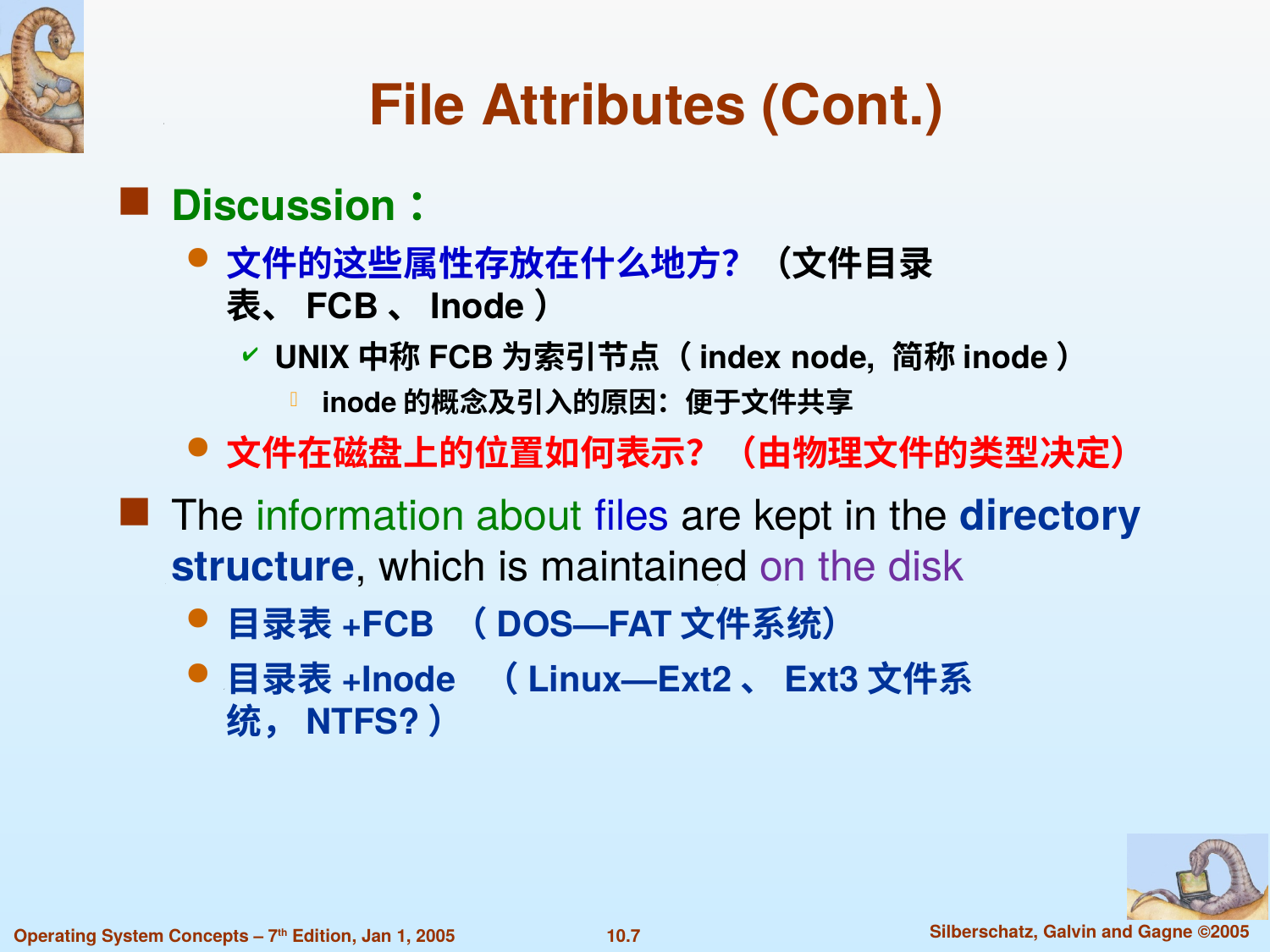

File Attributes (Cont.)
Discussion：
文件的这些属性存放在什么地方？（文件目录表、FCB、Inode）
UNIX中称FCB为索引节点（index node, 简称inode）
inode的概念及引入的原因：便于文件共享
文件在磁盘上的位置如何表示？（由物理文件的类型决定）
The information about files are kept in the directory structure, which is maintained on the disk
目录表+FCB （DOS—FAT文件系统）
目录表+Inode  （Linux—Ext2、Ext3文件系统，NTFS?）